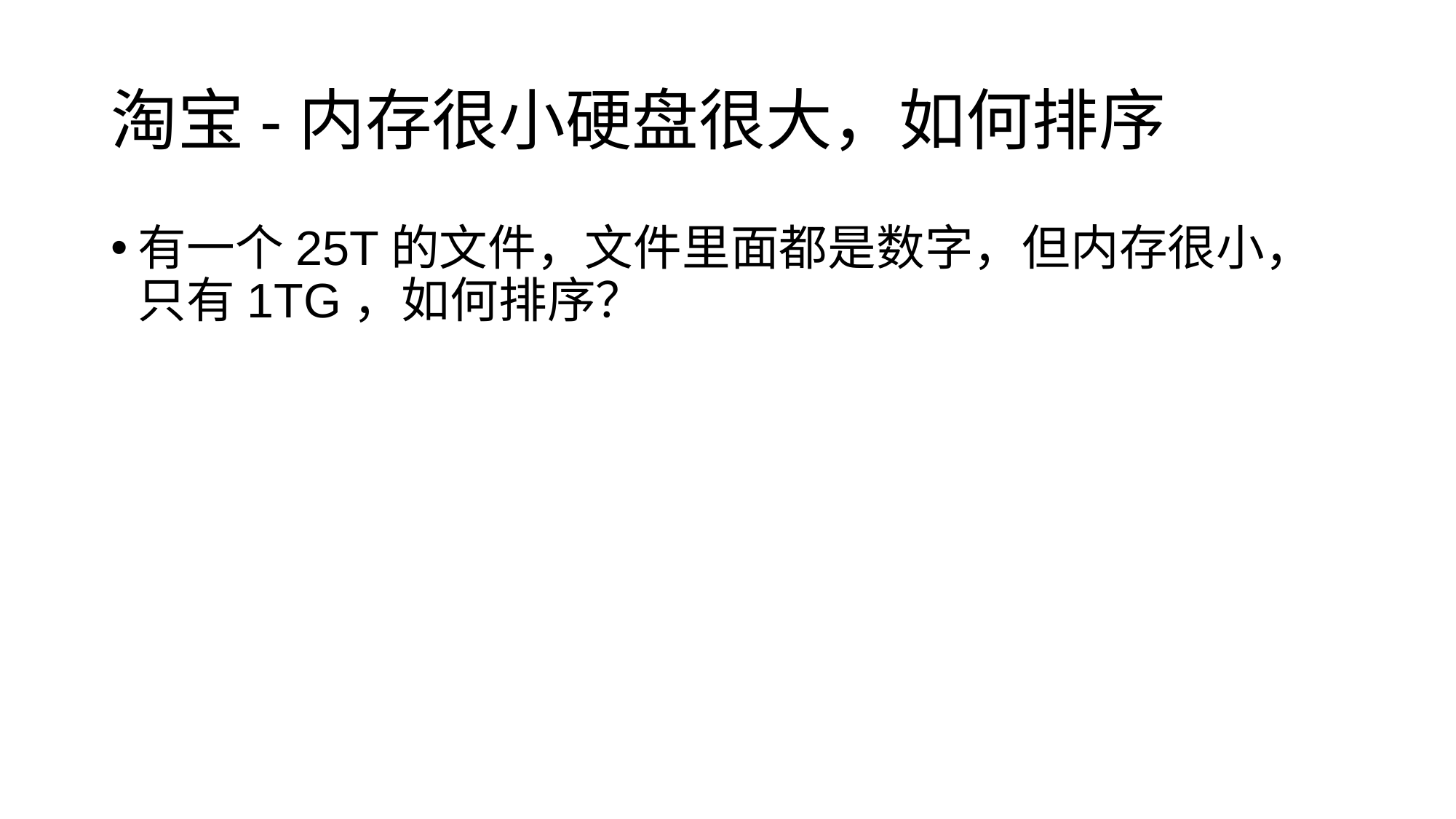

# 淘宝-内存很小硬盘很大，如何排序
有一个25T的文件，文件里面都是数字，但内存很小，只有1TG，如何排序？